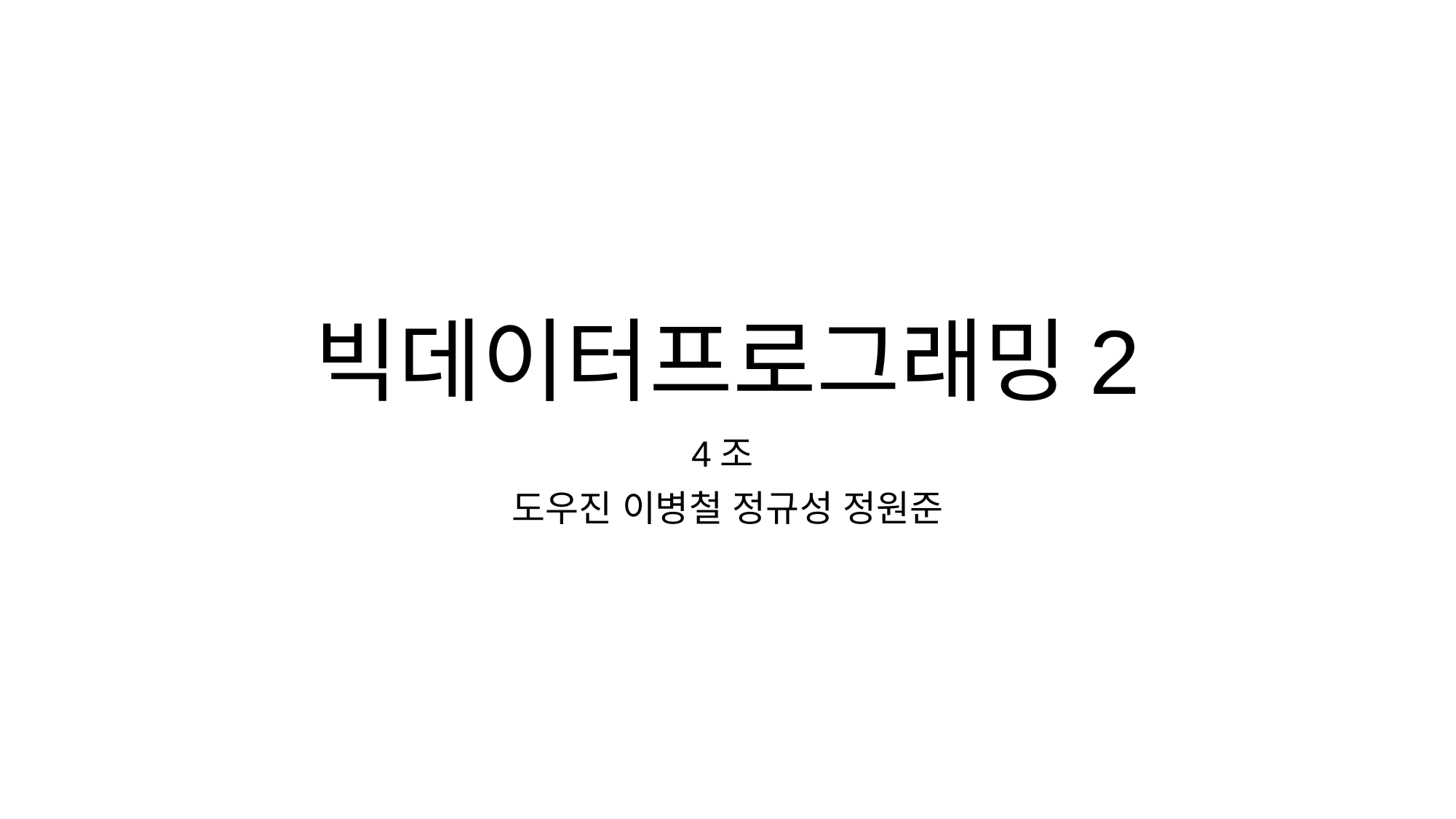

# 빅데이터프로그래밍2
4조
도우진 이병철 정규성 정원준